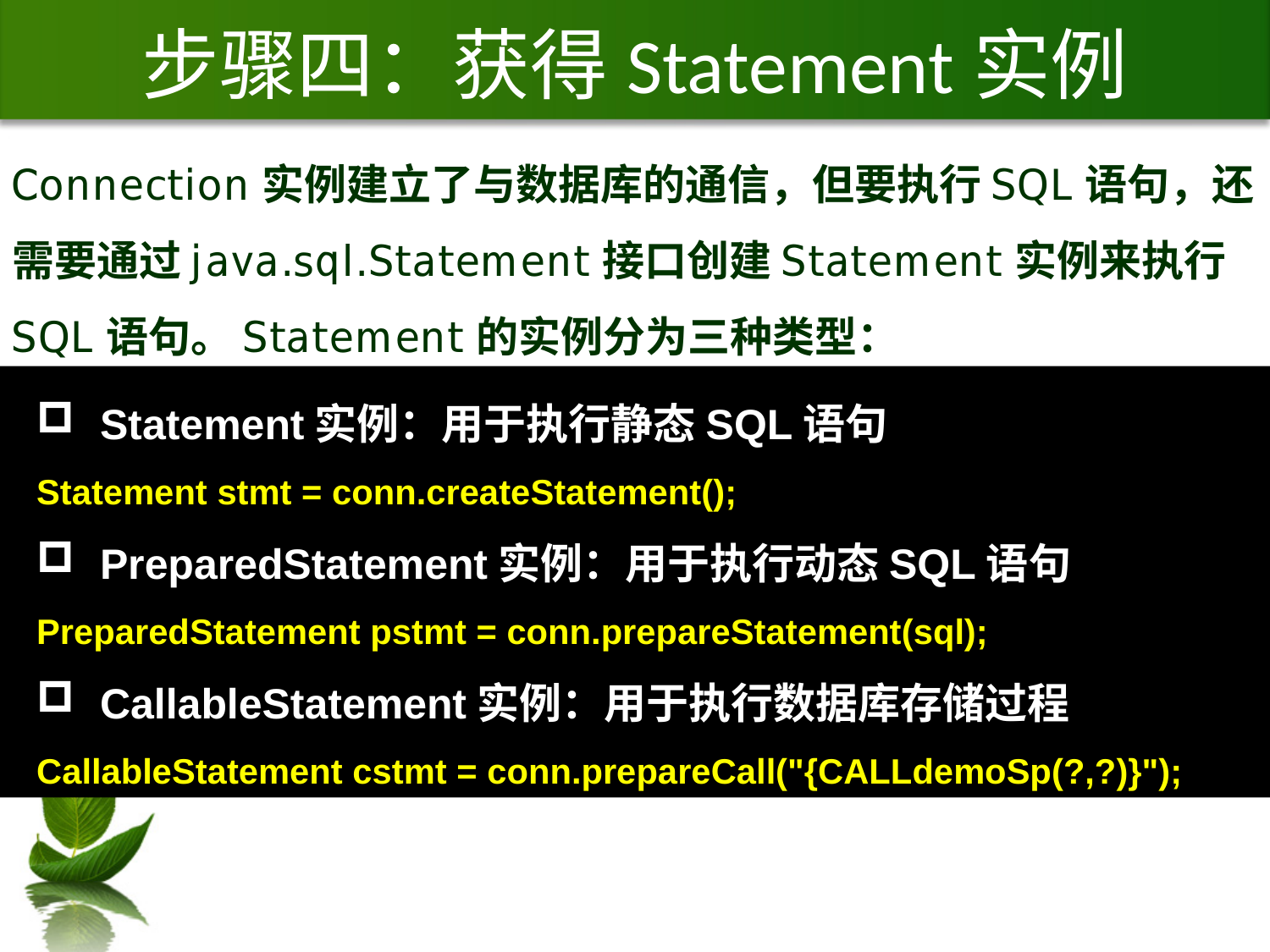

# 步骤四：获得Statement实例
Connection实例建立了与数据库的通信，但要执行SQL语句，还需要通过java.sql.Statement接口创建Statement实例来执行SQL语句。Statement的实例分为三种类型：
Statement实例：用于执行静态SQL语句
Statement stmt = conn.createStatement();
PreparedStatement实例：用于执行动态SQL语句
PreparedStatement pstmt = conn.prepareStatement(sql);
CallableStatement实例：用于执行数据库存储过程
CallableStatement cstmt = conn.prepareCall("{CALLdemoSp(?,?)}");